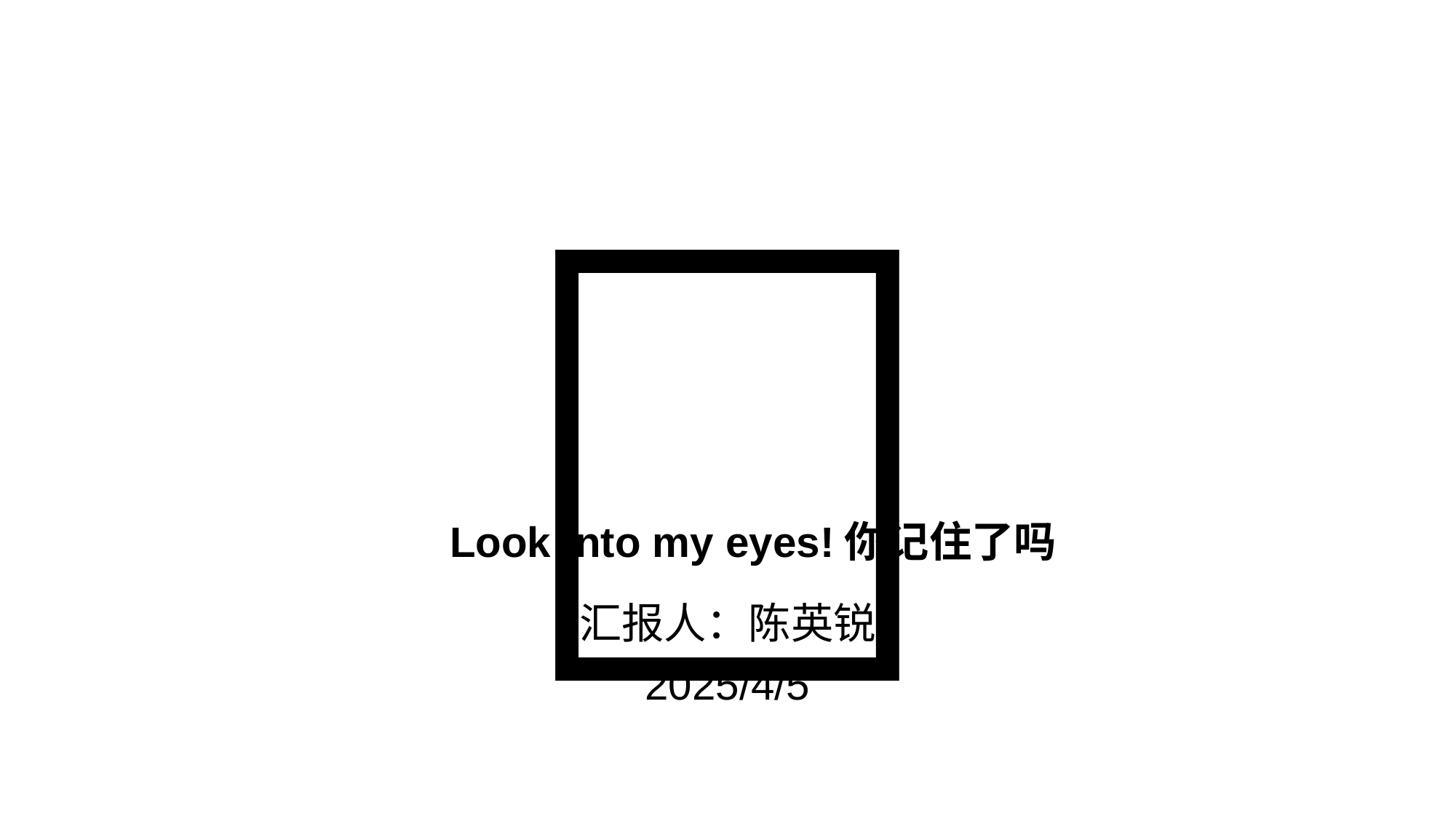

🫵
Look into my eyes!你记住了吗
汇报人：陈英锐
2025/4/5